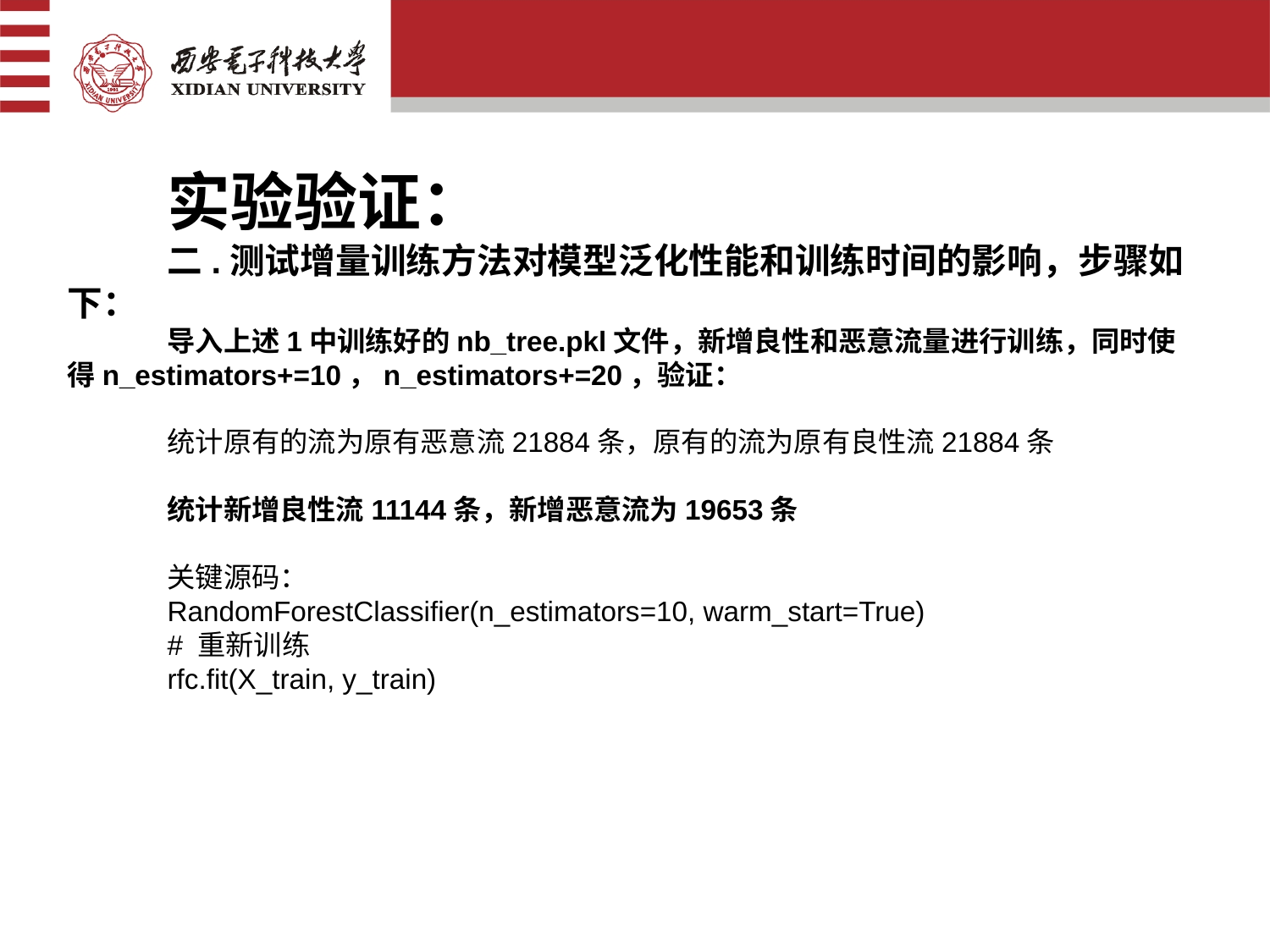

实验验证：
二.测试增量训练方法对模型泛化性能和训练时间的影响，步骤如下：
导入上述1中训练好的nb_tree.pkl文件，新增良性和恶意流量进行训练，同时使得n_estimators+=10，n_estimators+=20，验证：

统计原有的流为原有恶意流21884条，原有的流为原有良性流21884条

统计新增良性流11144条，新增恶意流为19653条

关键源码：
RandomForestClassifier(n_estimators=10, warm_start=True)
# 重新训练
rfc.fit(X_train, y_train)